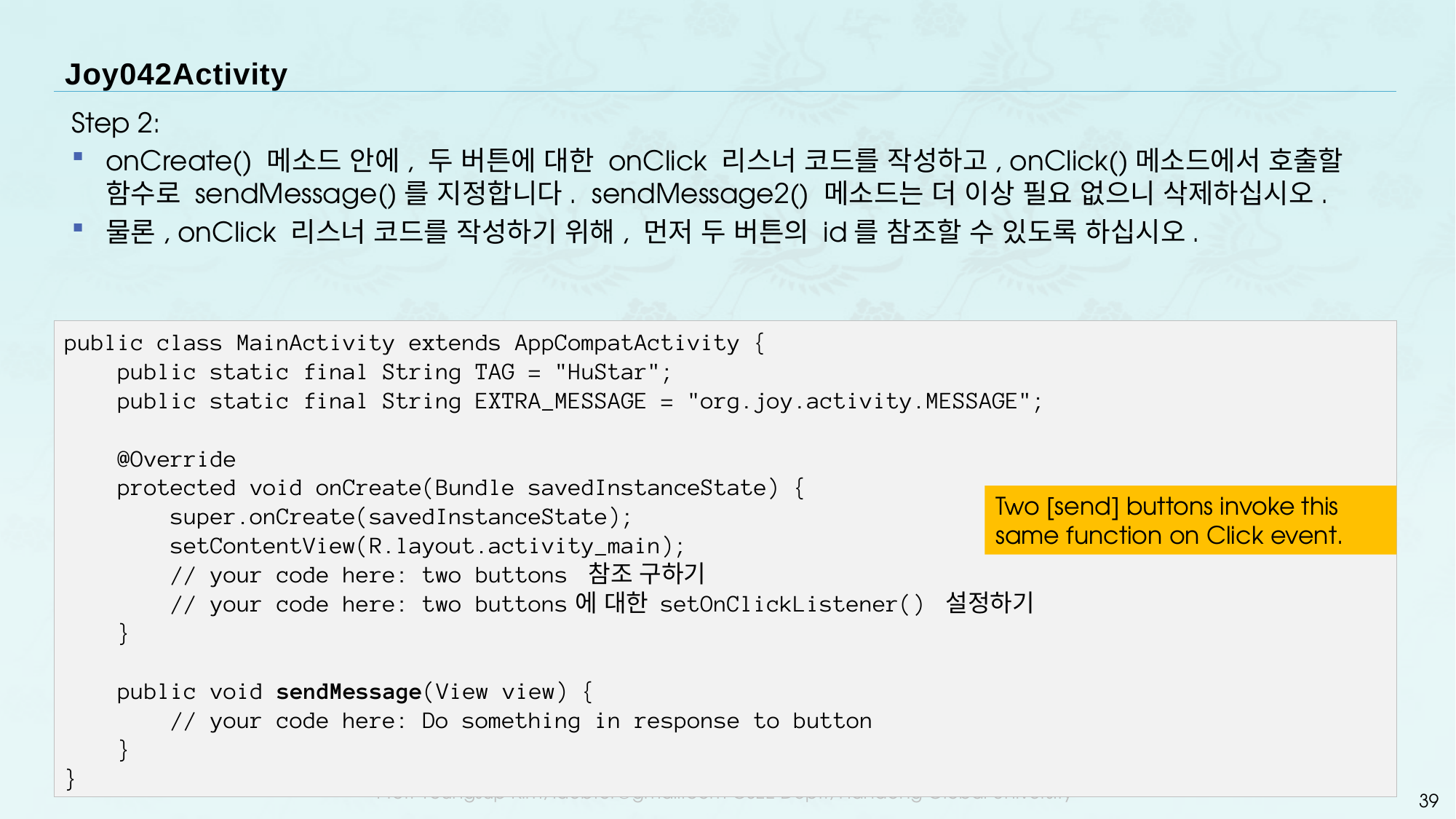

# Joy042Activity
Step 2:
onCreate() 메소드 안에, 두 버튼에 대한 onClick 리스너 코드를 작성하고, onClick()메소드에서 호출할 함수로 sendMessage()를 지정합니다.  sendMessage2() 메소드는 더 이상 필요 없으니 삭제하십시오.
물론, onClick 리스너 코드를 작성하기 위해, 먼저 두 버튼의 id를 참조할 수 있도록 하십시오.
public class MainActivity extends AppCompatActivity {
    public static final String TAG = "HuStar";
    public static final String EXTRA_MESSAGE = "org.joy.activity.MESSAGE";

    @Override
    protected void onCreate(Bundle savedInstanceState) {
        super.onCreate(savedInstanceState);
        setContentView(R.layout.activity_main);
        // your code here: two buttons 참조 구하기
        // your code here: two buttons에 대한 setOnClickListener() 설정하기
    }

    public void sendMessage(View view) {
        // your code here: Do something in response to button
    }
}
Two [send] buttons invoke this same function on Click event.
39